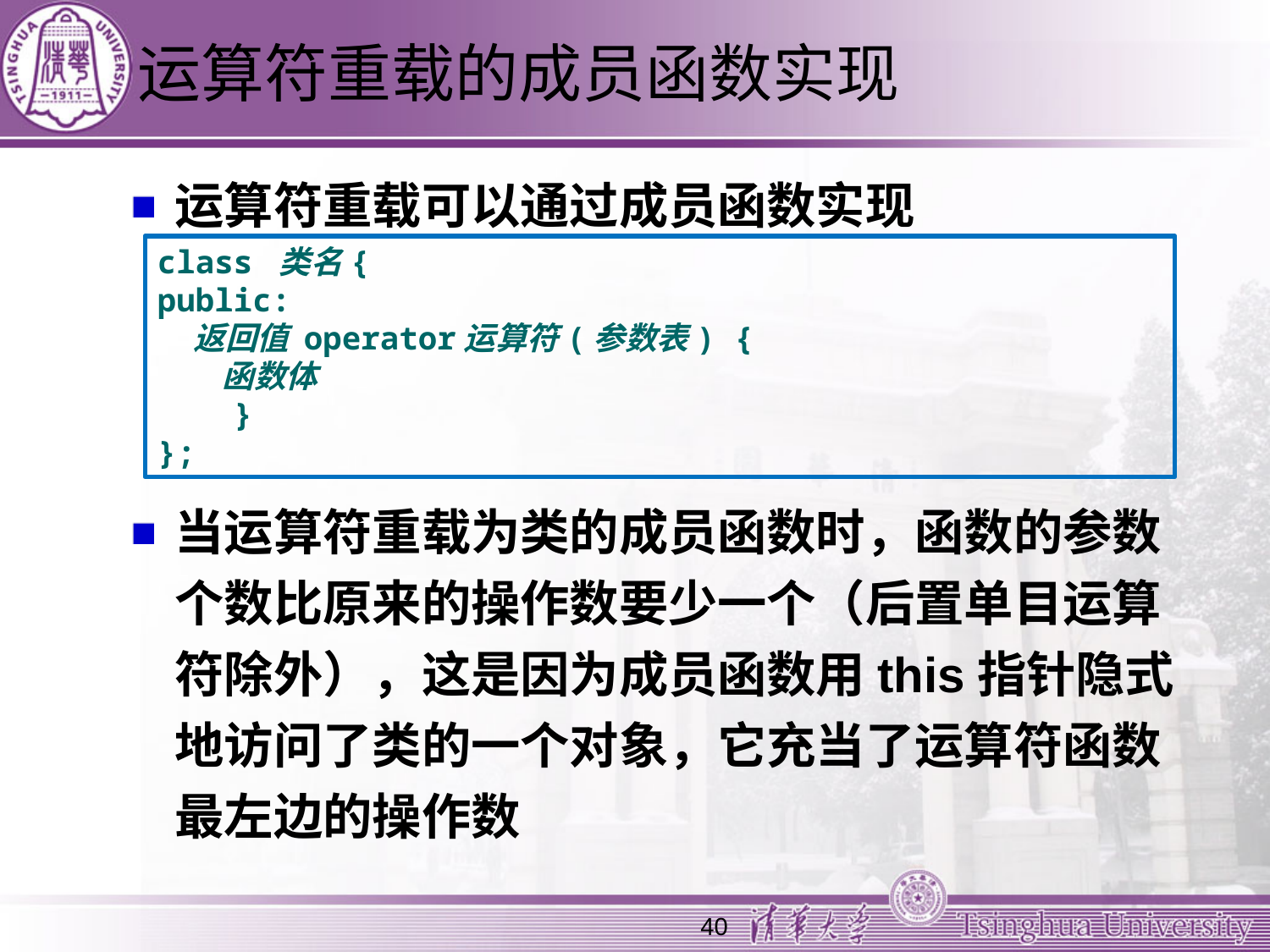

# 运算符重载的成员函数实现
运算符重载可以通过成员函数实现

当运算符重载为类的成员函数时，函数的参数个数比原来的操作数要少一个（后置单目运算符除外），这是因为成员函数用this指针隐式地访问了类的一个对象，它充当了运算符函数最左边的操作数
class 类名{
public:
    返回值 operator运算符(参数表) {
        函数体
    }
};
40